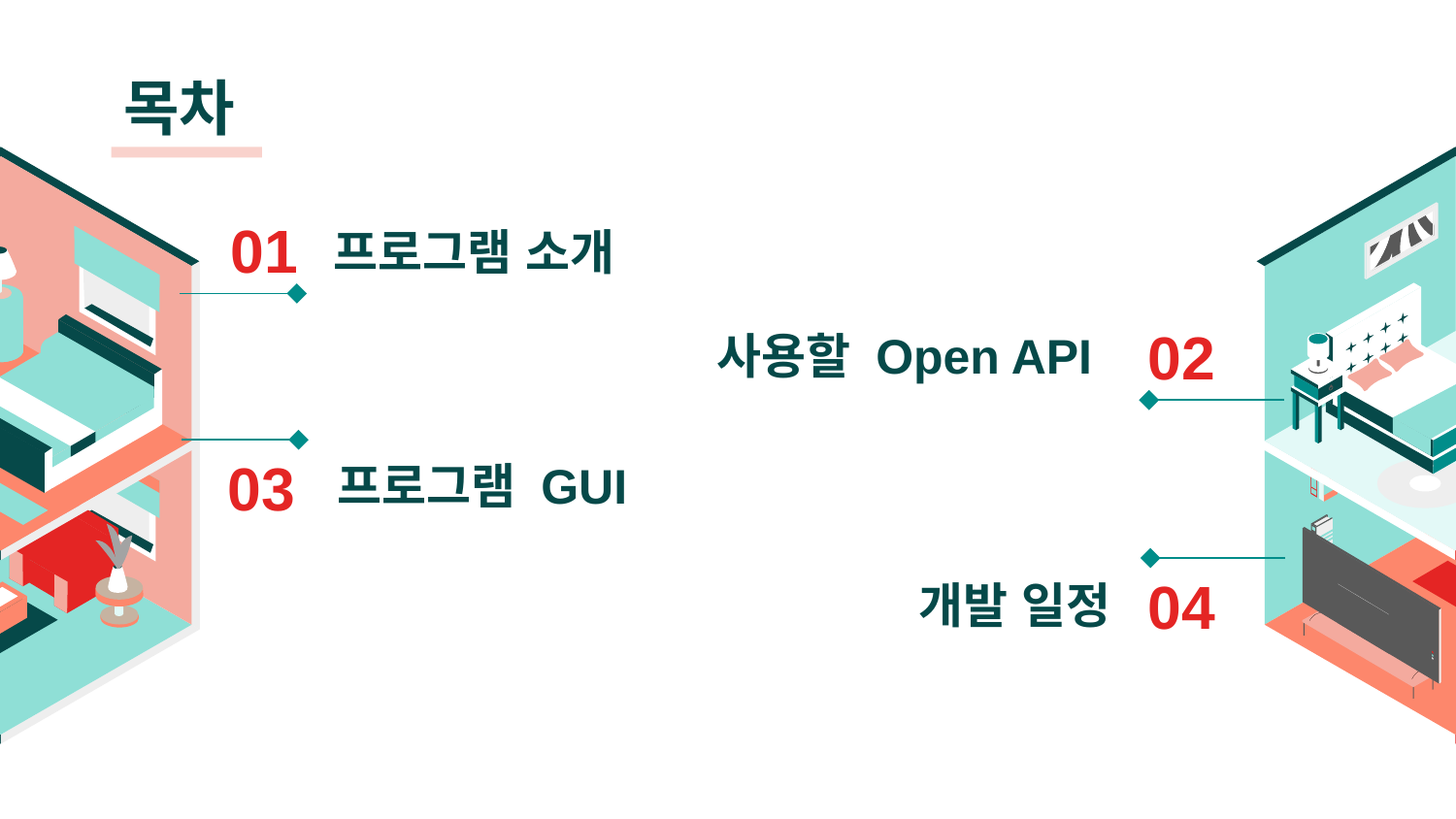

목차

01
# 프로그램 소개
02
사용할 Open API
03
프로그램 GUI
04
개발 일정